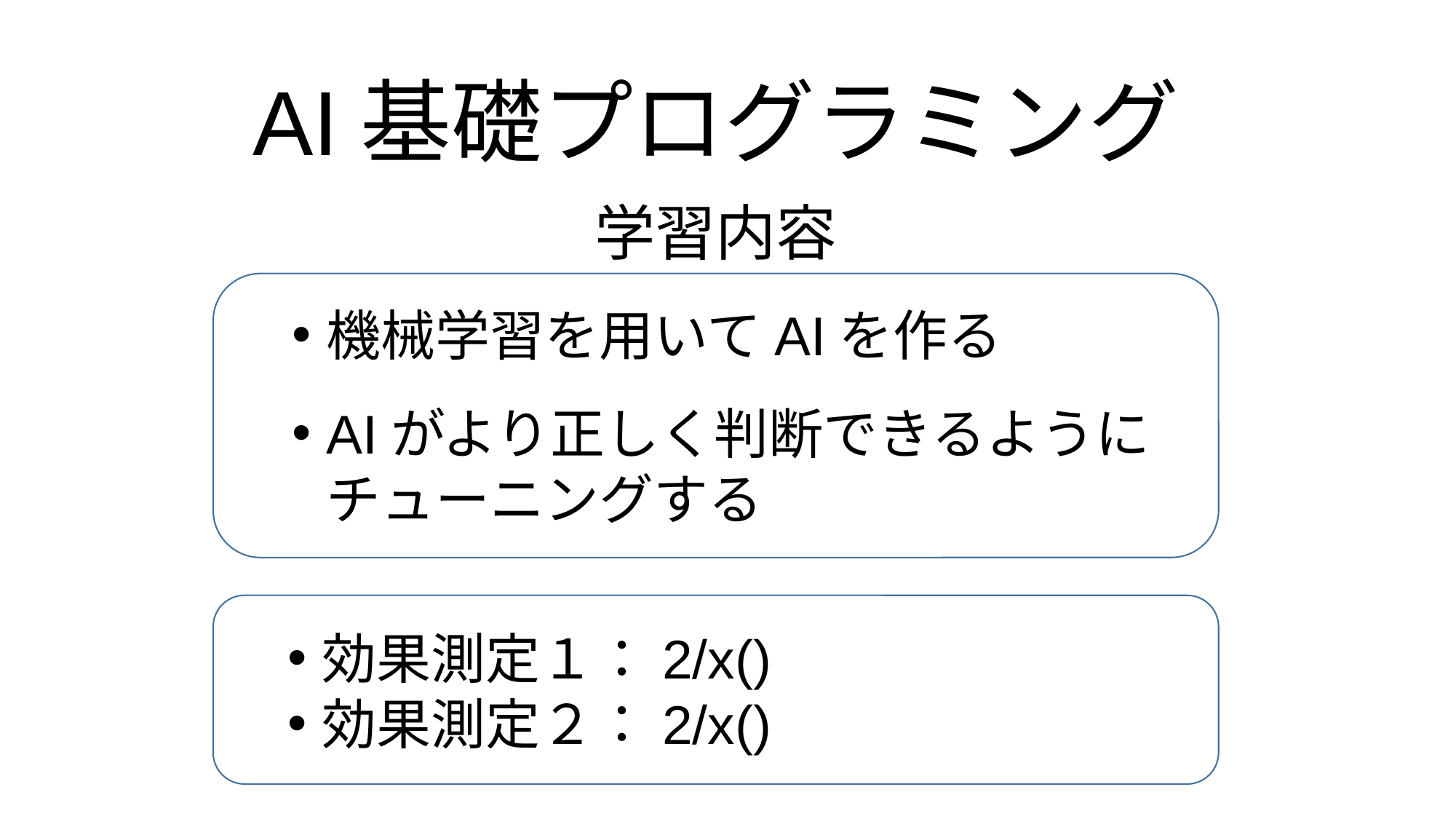

AI基礎プログラミング
学習内容
機械学習を用いてAIを作る

AIがより正しく判断できるように
チューニングする
効果測定１：2/x()
効果測定２：2/x()